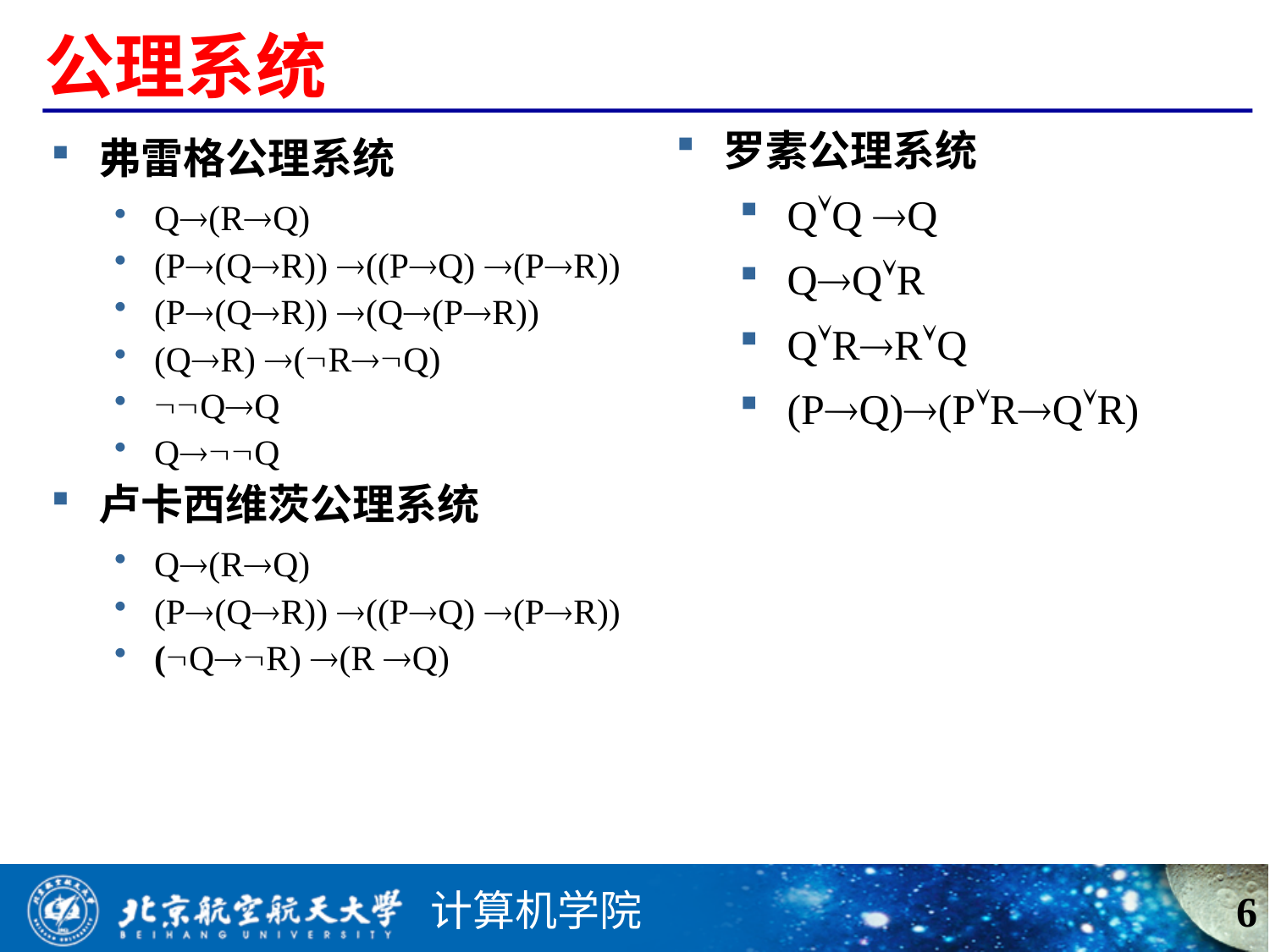

# 公理系统
罗素公理系统
Q∨Q →Q
Q→Q∨R
Q∨R→R∨Q
(P→Q)→(P∨R→Q∨R)

弗雷格公理系统
Q→(R→Q)
(P→(Q→R)) →((P→Q) →(P→R))
(P→(Q→R)) →(Q→(P→R))
(Q→R) →(¬R→¬Q)
¬¬Q→Q
Q→¬¬Q
卢卡西维茨公理系统
Q→(R→Q)
(P→(Q→R)) →((P→Q) →(P→R))
(¬Q→¬R) →(R →Q)